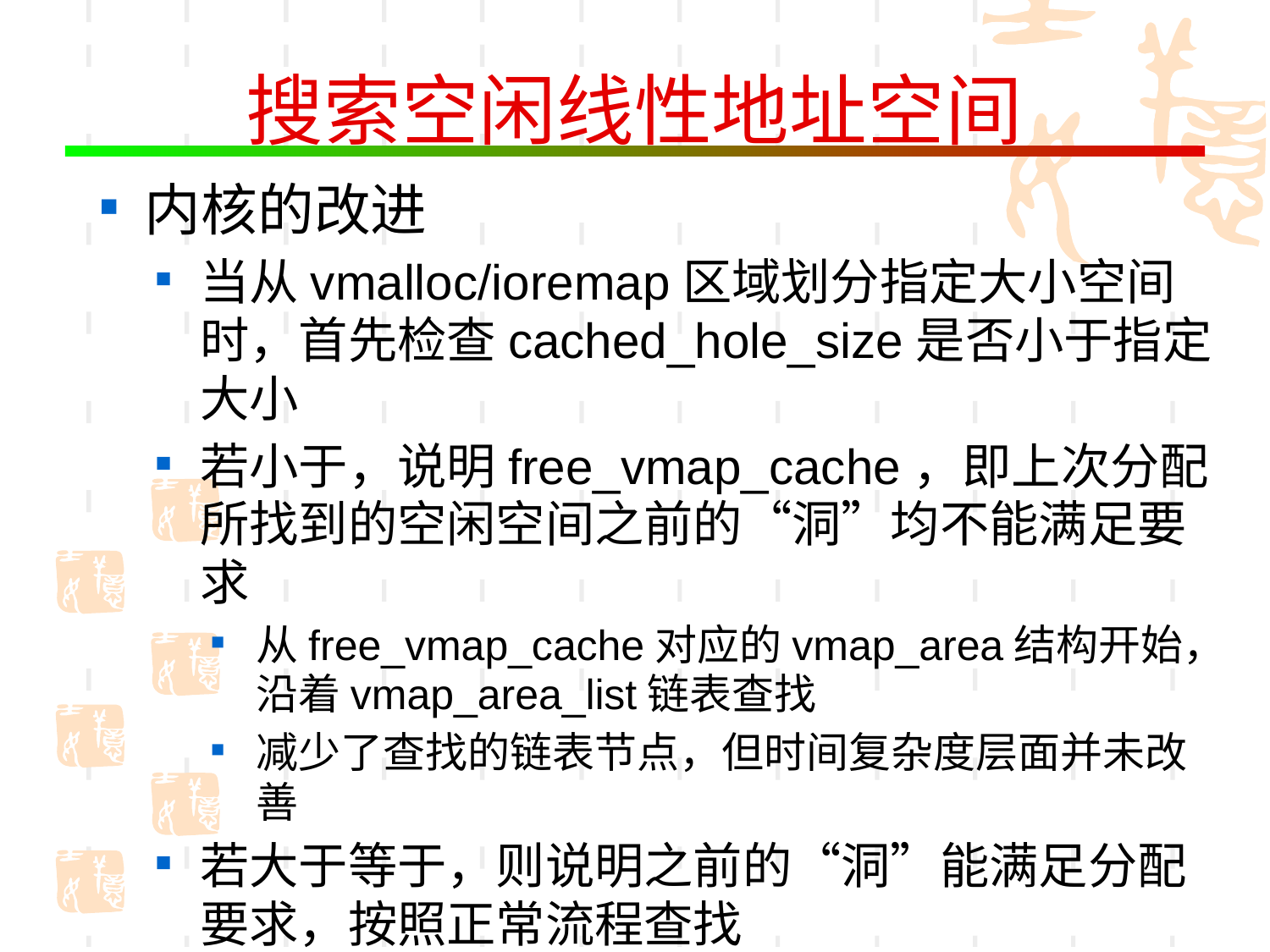

# 搜索空闲线性地址空间
内核的改进
当从vmalloc/ioremap区域划分指定大小空间时，首先检查cached_hole_size是否小于指定大小
若小于，说明free_vmap_cache，即上次分配所找到的空闲空间之前的“洞”均不能满足要求
从free_vmap_cache对应的vmap_area结构开始，沿着vmap_area_list链表查找
减少了查找的链表节点，但时间复杂度层面并未改善
若大于等于，则说明之前的“洞”能满足分配要求，按照正常流程查找
代码5.8：源码分析（VS中查看）